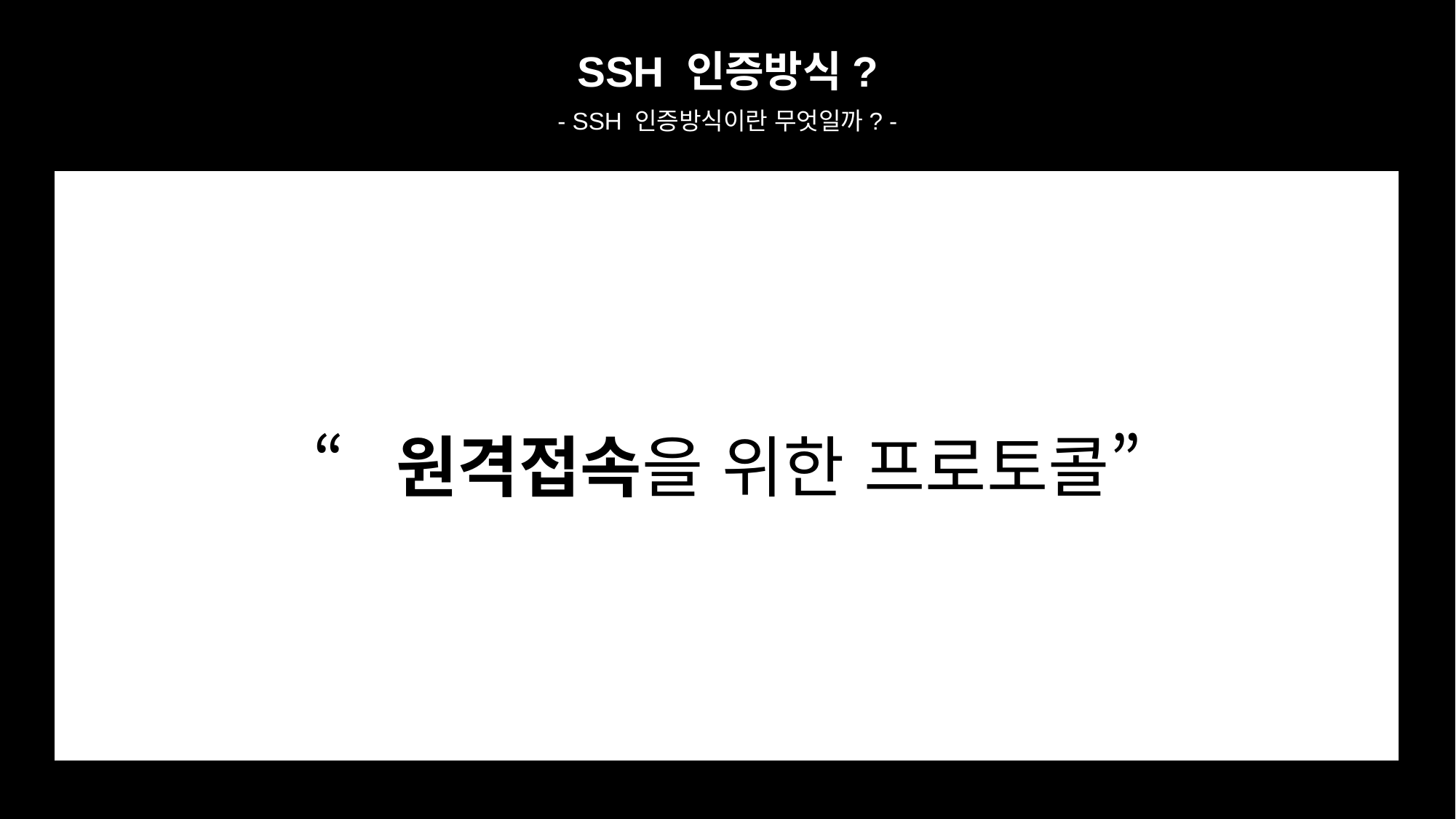

SSH 인증방식?
- SSH 인증방식이란 무엇일까? -

“원격접속을 위한 프로토콜”